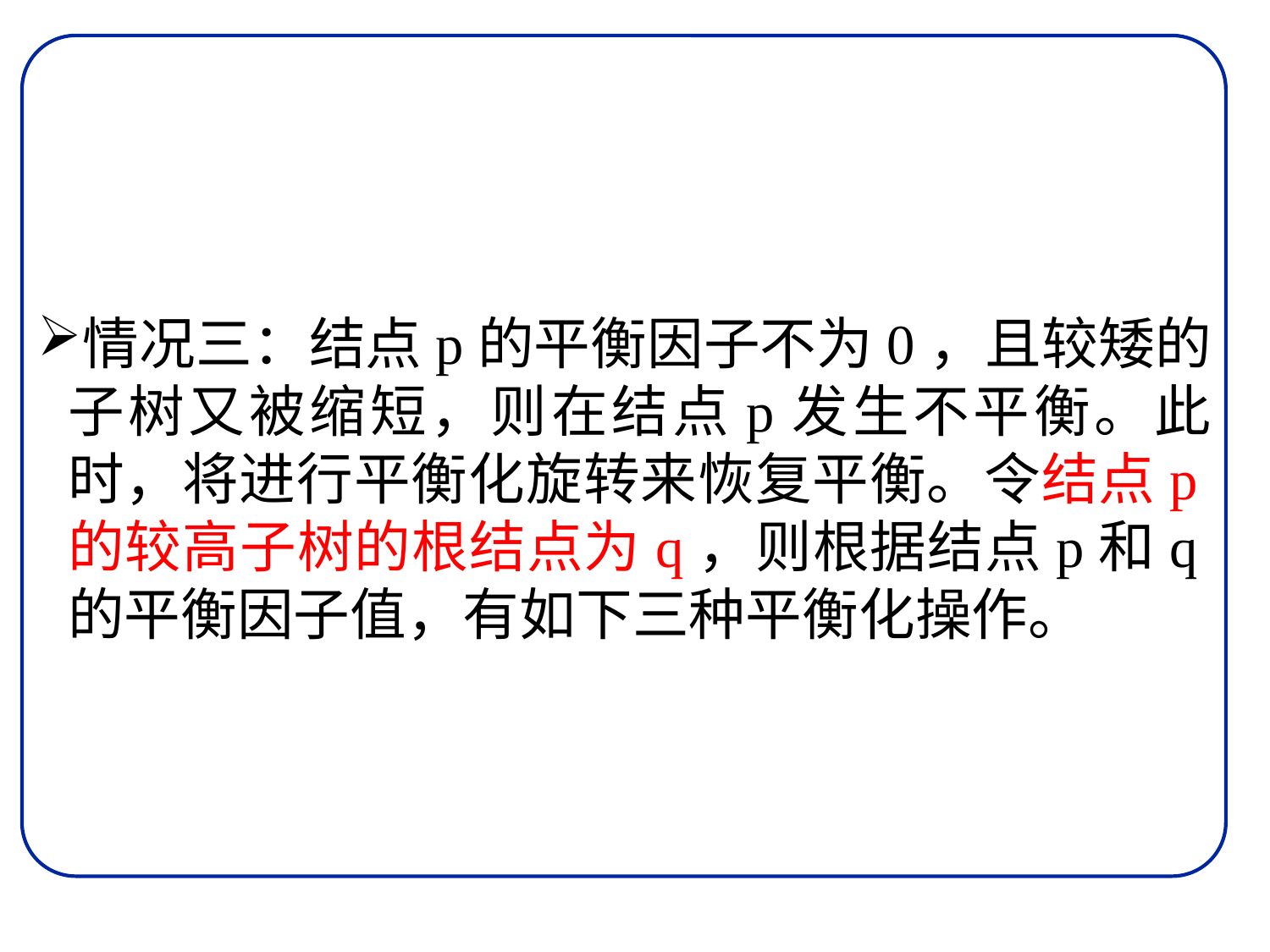

情况三：结点p的平衡因子不为0，且较矮的子树又被缩短，则在结点p发生不平衡。此时，将进行平衡化旋转来恢复平衡。令结点p的较高子树的根结点为q，则根据结点p和q的平衡因子值，有如下三种平衡化操作。